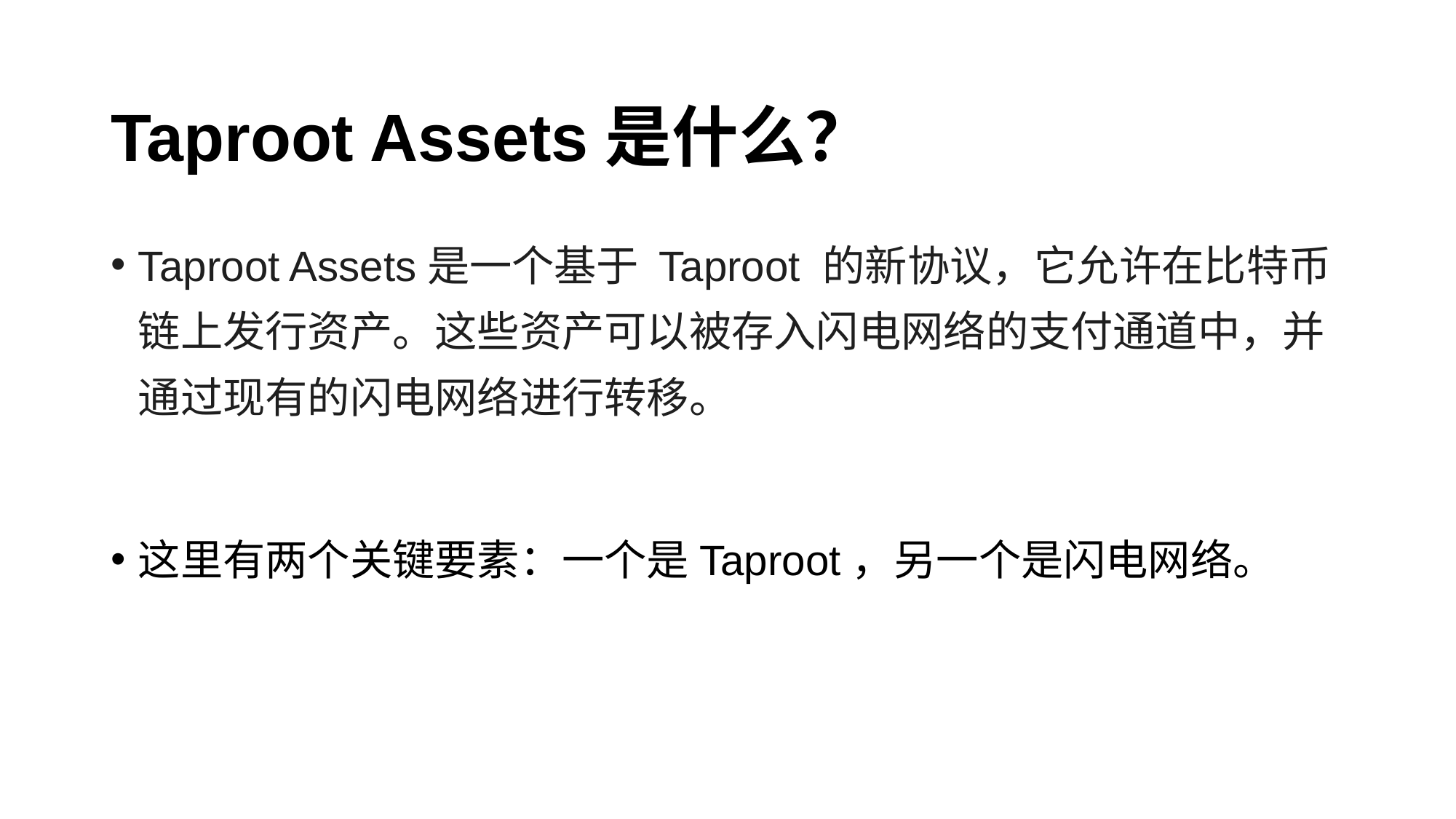

# Taproot Assets是什么？
Taproot Assets是一个基于 Taproot 的新协议，它允许在比特币链上发行资产。这些资产可以被存入闪电网络的支付通道中，并通过现有的闪电网络进行转移。

这里有两个关键要素：一个是Taproot，另一个是闪电网络。